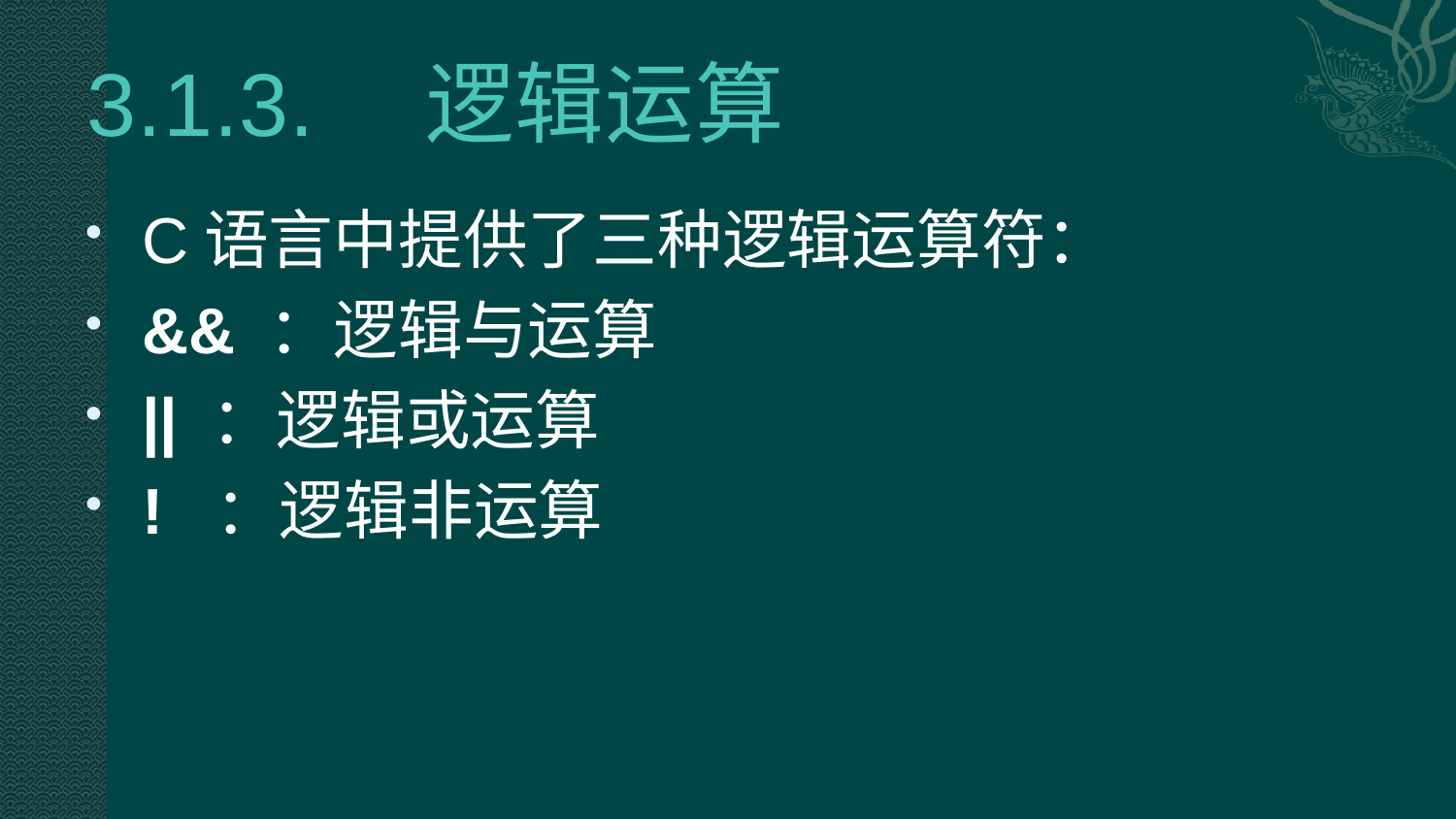

# 3.1.3.	 逻辑运算
C语言中提供了三种逻辑运算符：
&& ：逻辑与运算
|| ：逻辑或运算
!  ：逻辑非运算